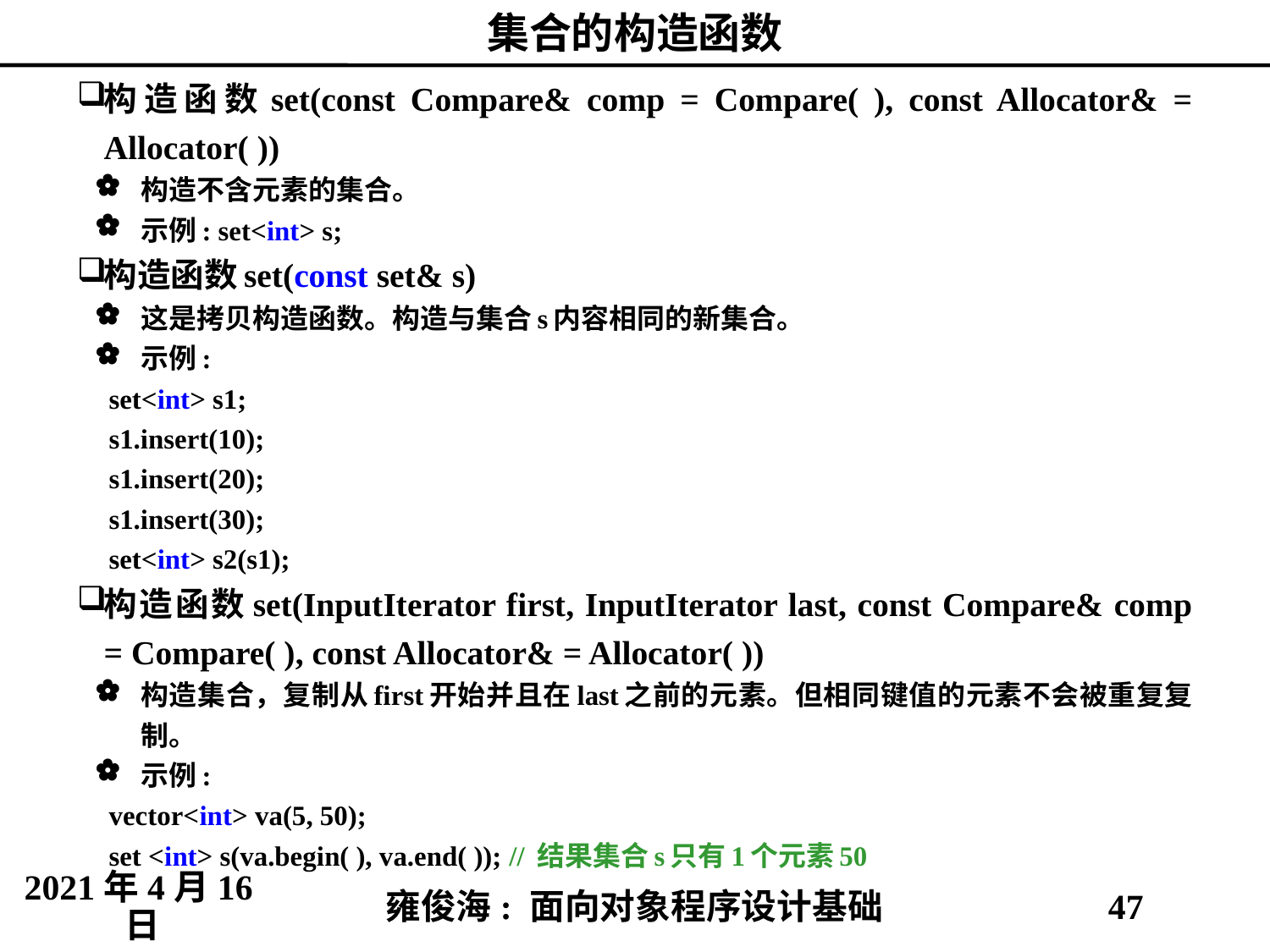

# 集合的构造函数
构造函数set(const Compare& comp = Compare( ), const Allocator& = Allocator( ))
构造不含元素的集合。
示例: set<int> s;
构造函数set(const set& s)
这是拷贝构造函数。构造与集合s内容相同的新集合。
示例:
set<int> s1;
s1.insert(10);
s1.insert(20);
s1.insert(30);
set<int> s2(s1);
构造函数set(InputIterator first, InputIterator last, const Compare& comp = Compare( ), const Allocator& = Allocator( ))
构造集合，复制从first开始并且在last之前的元素。但相同键值的元素不会被重复复制。
示例:
vector<int> va(5, 50);
set <int> s(va.begin( ), va.end( )); // 结果集合s只有1个元素50

2021年4月16日
雍俊海: 面向对象程序设计基础
47